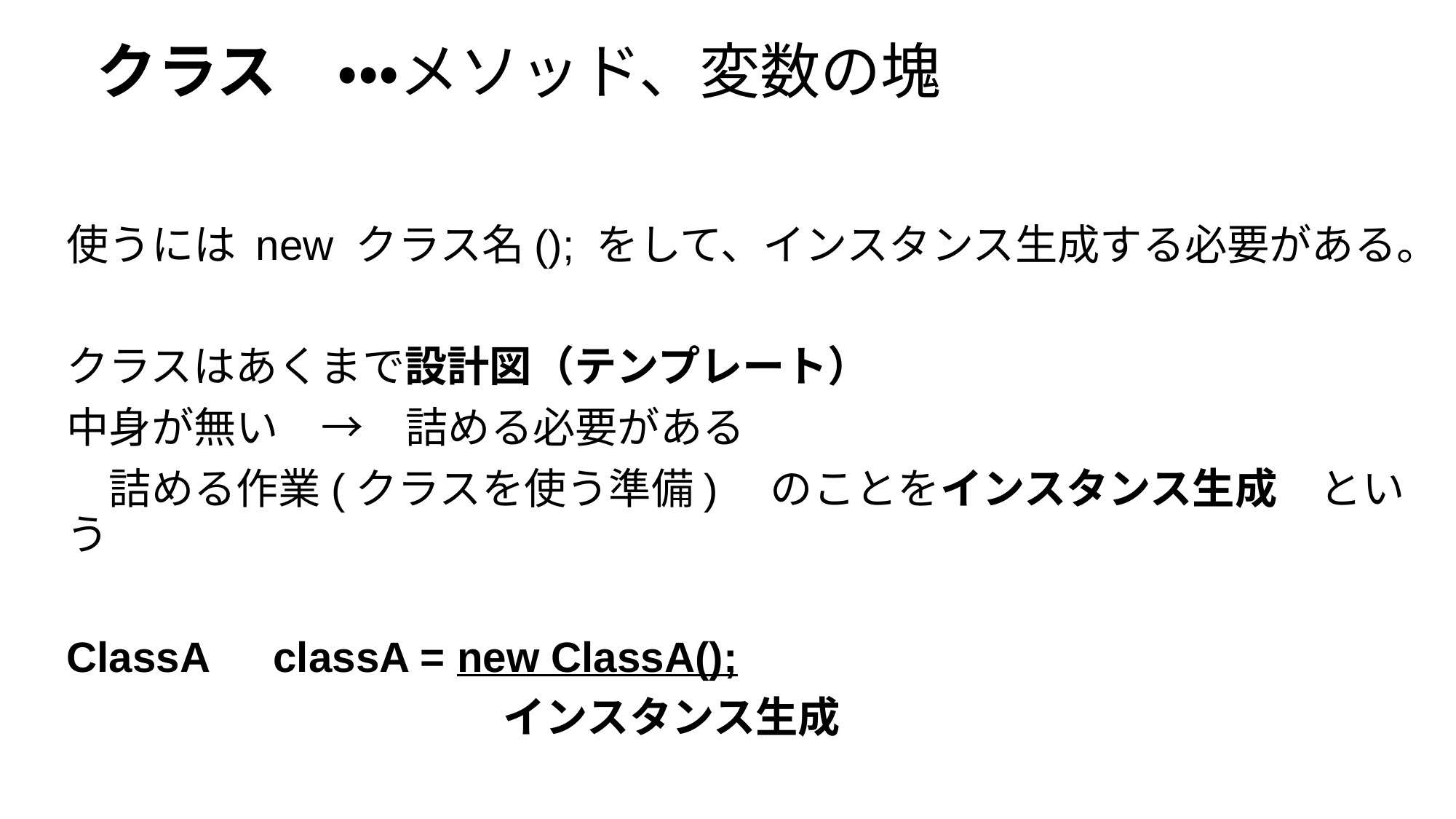

# クラス　・・・メソッド、変数の塊
使うには new クラス名(); をして、インスタンス生成する必要がある。

クラスはあくまで設計図（テンプレート）
中身が無い　→　詰める必要がある
　詰める作業(クラスを使う準備)　のことをインスタンス生成　という

ClassA　classA = new ClassA();
				インスタンス生成